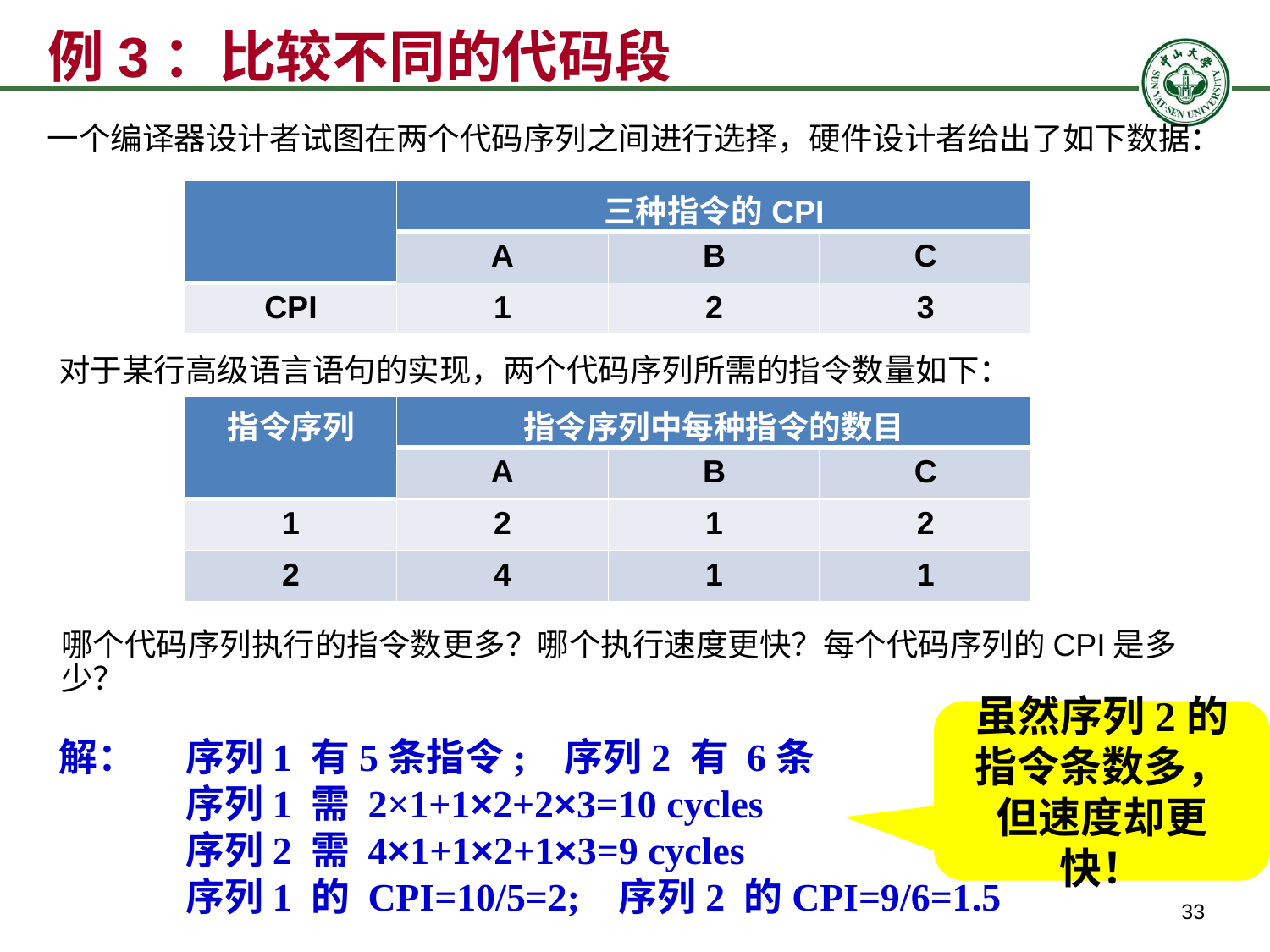

# 例3：比较不同的代码段
一个编译器设计者试图在两个代码序列之间进行选择，硬件设计者给出了如下数据：
|  | 三种指令的CPI |  |  |
| --- | --- | --- | --- |
|  | A | B | C |
| CPI | 1 | 2 | 3 |
对于某行高级语言语句的实现，两个代码序列所需的指令数量如下：
| 指令序列 | 指令序列中每种指令的数目 |  |  |
| --- | --- | --- | --- |
|  | A | B | C |
| 1 | 2 | 1 | 2 |
| 2 | 4 | 1 | 1 |
哪个代码序列执行的指令数更多？哪个执行速度更快？每个代码序列的CPI是多少？
虽然序列2的指令条数多，但速度却更快！
解：	序列1 有5条指令;   序列2 有 6条
	序列1 需 2×1+1×2+2×3=10 cycles
	序列2 需 4×1+1×2+1×3=9 cycles
	序列1 的 CPI=10/5=2;   序列2 的CPI=9/6=1.5